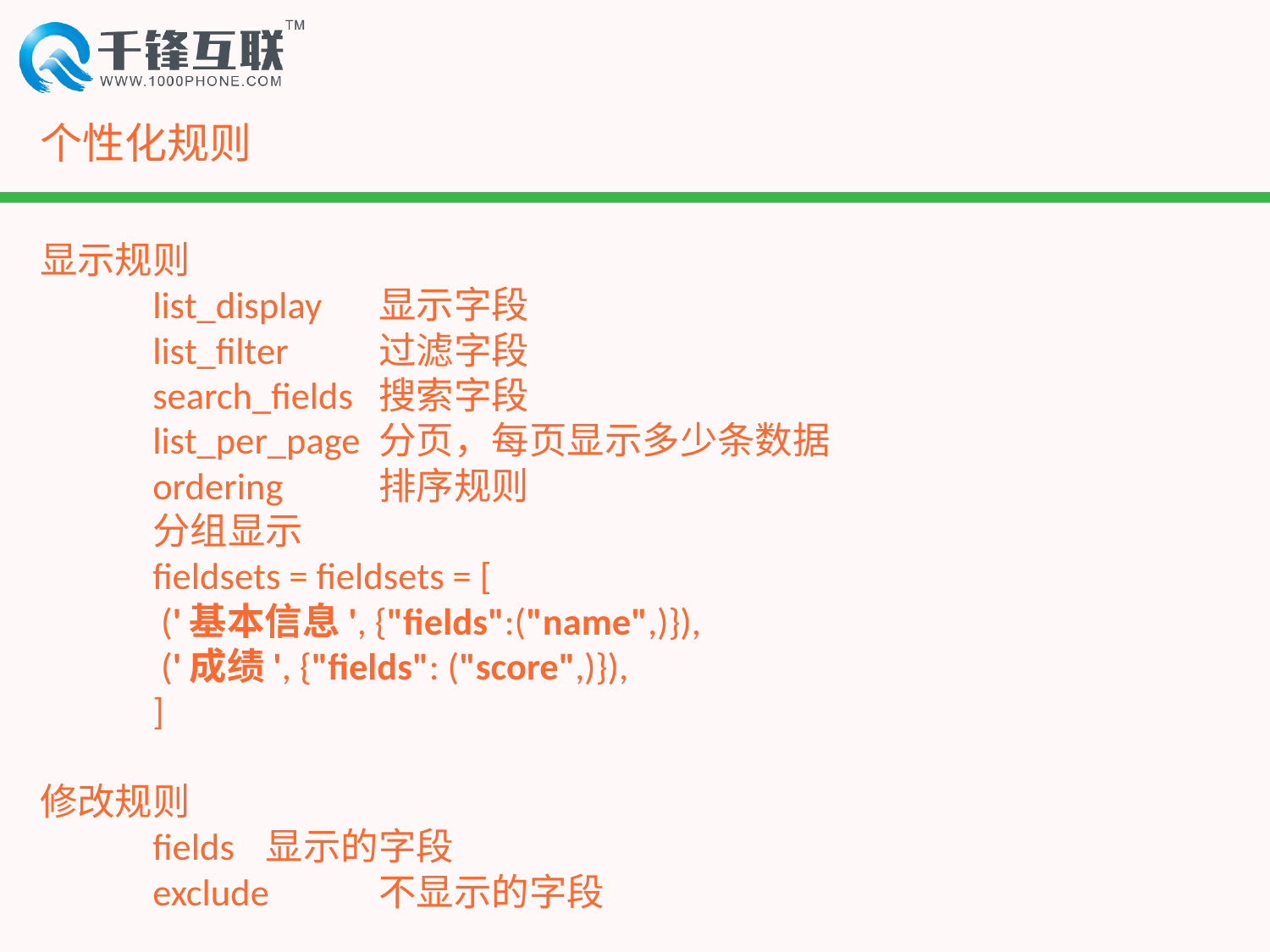

# 个性化规则
显示规则
	list_display 	显示字段
	list_filter	过滤字段
	search_fields	搜索字段
	list_per_page	分页，每页显示多少条数据
	ordering	排序规则
	分组显示
		fieldsets = fieldsets = [
       			 ('基本信息', {"fields":("name",)}),
   			 ('成绩', {"fields": ("score",)}),
		]

修改规则
	fields 		显示的字段
	exclude	不显示的字段